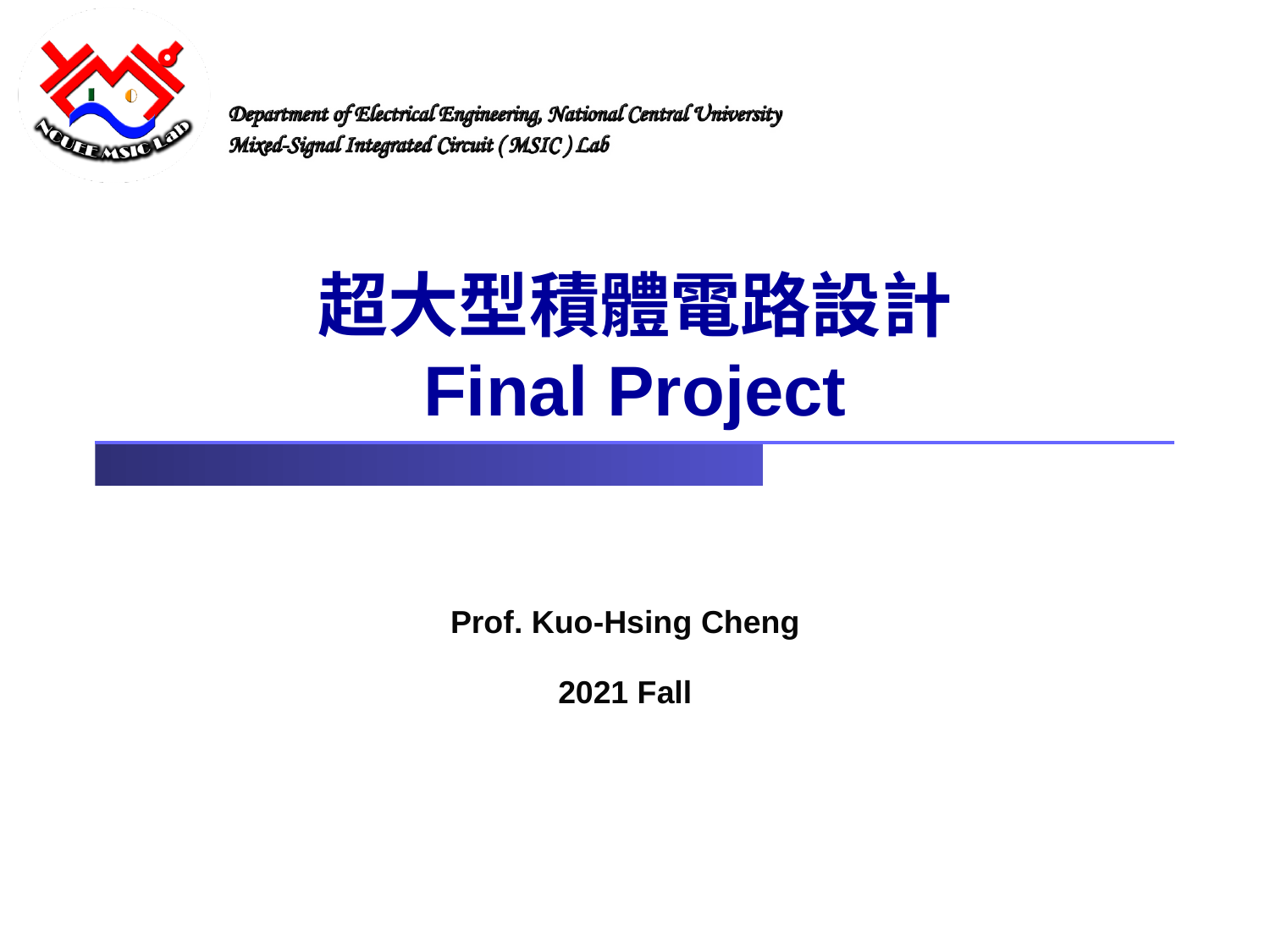

# 超大型積體電路設計 Final Project
Prof. Kuo-Hsing Cheng
2021 Fall